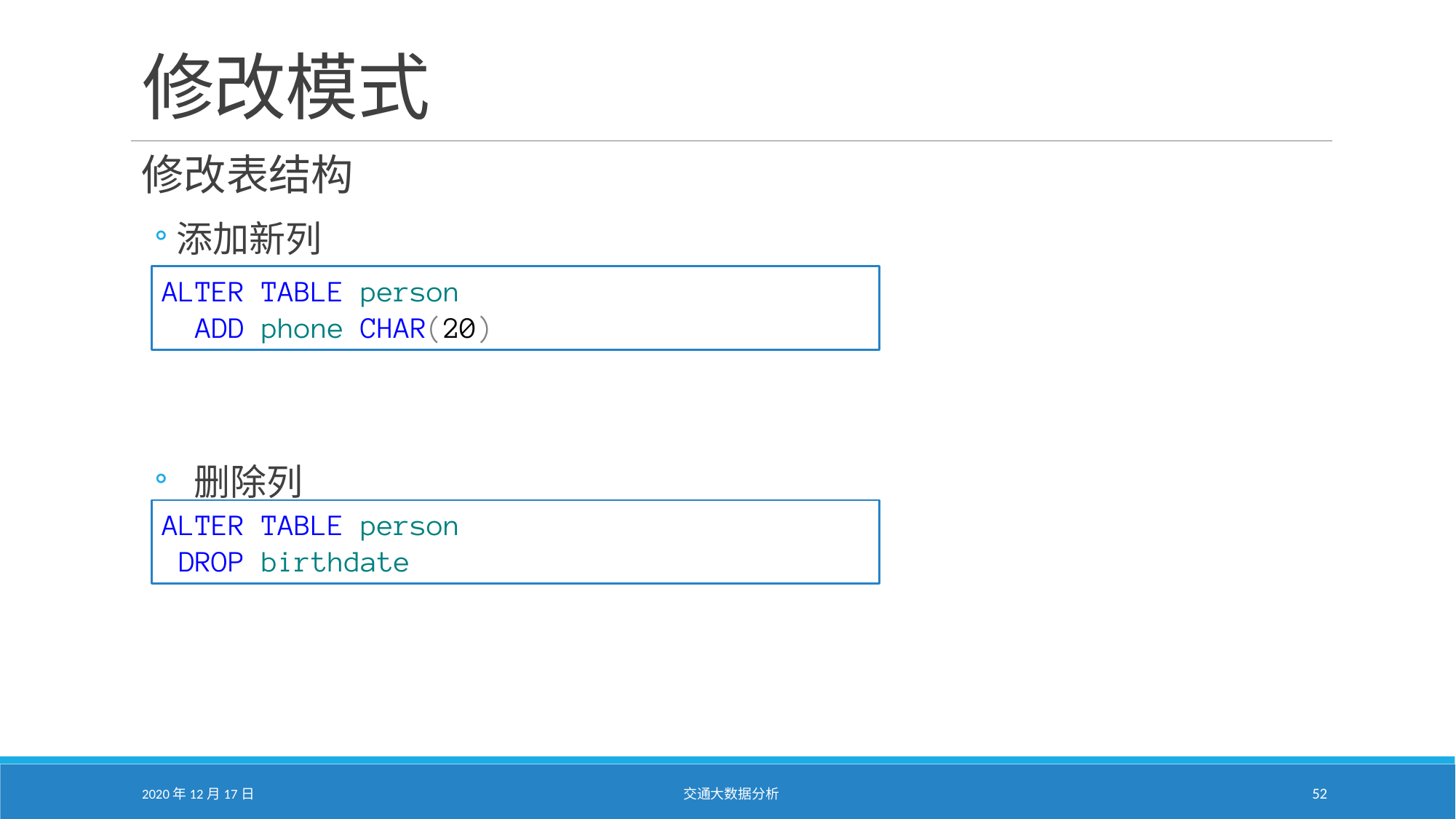

# 修改模式
修改表结构
添加新列

 删除列
ALTER TABLE person
  ADD phone CHAR(20)
ALTER TABLE person
 DROP birthdate
2020年12月17日
交通大数据分析
52